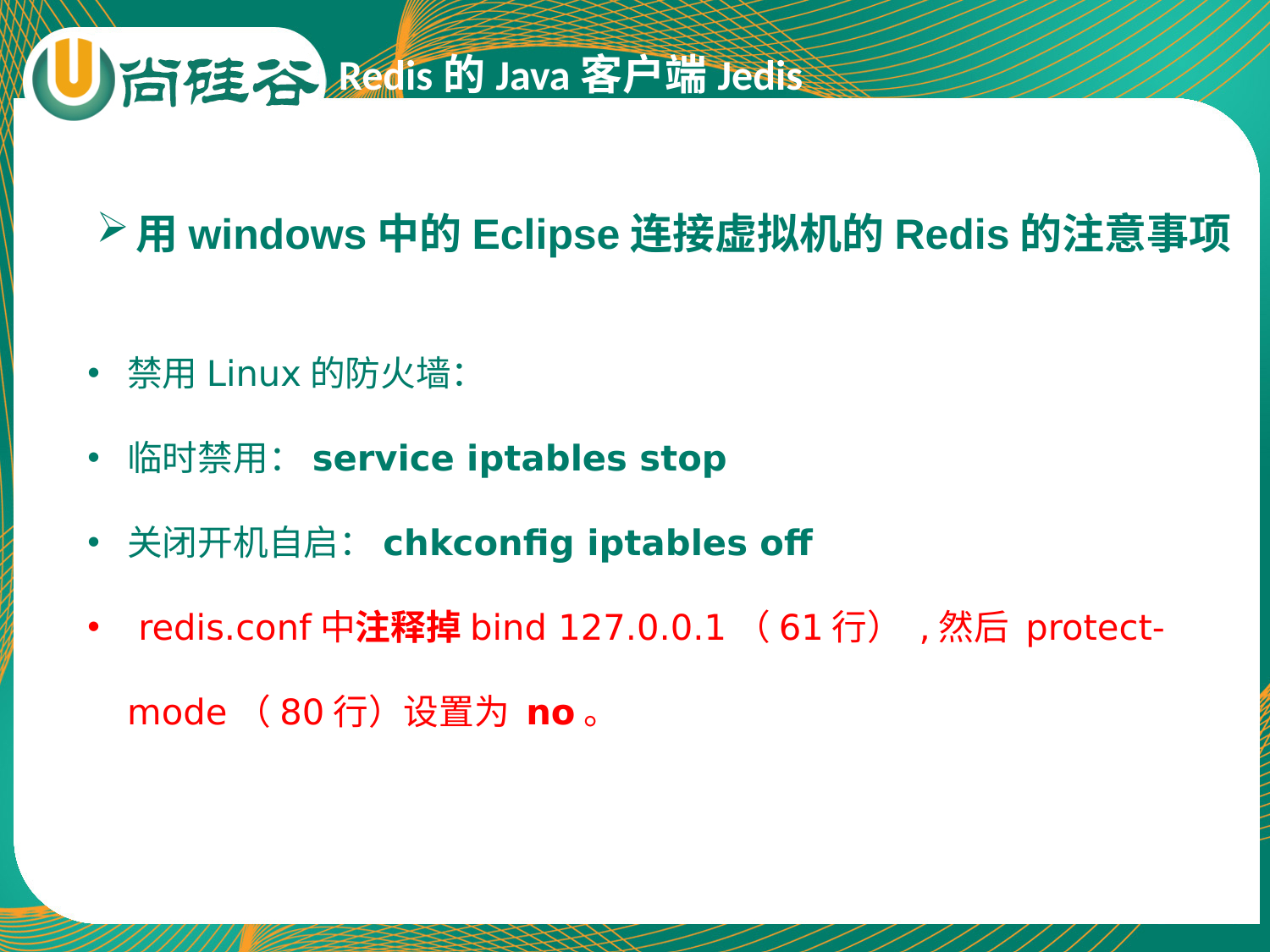

Redis的Java客户端Jedis
用windows中的Eclipse连接虚拟机的Redis的注意事项
禁用Linux的防火墙：
临时禁用：service iptables stop
关闭开机自启：chkconfig iptables off
 redis.conf中注释掉bind 127.0.0.1（61行） ,然后 protect-mode（80行）设置为 no。